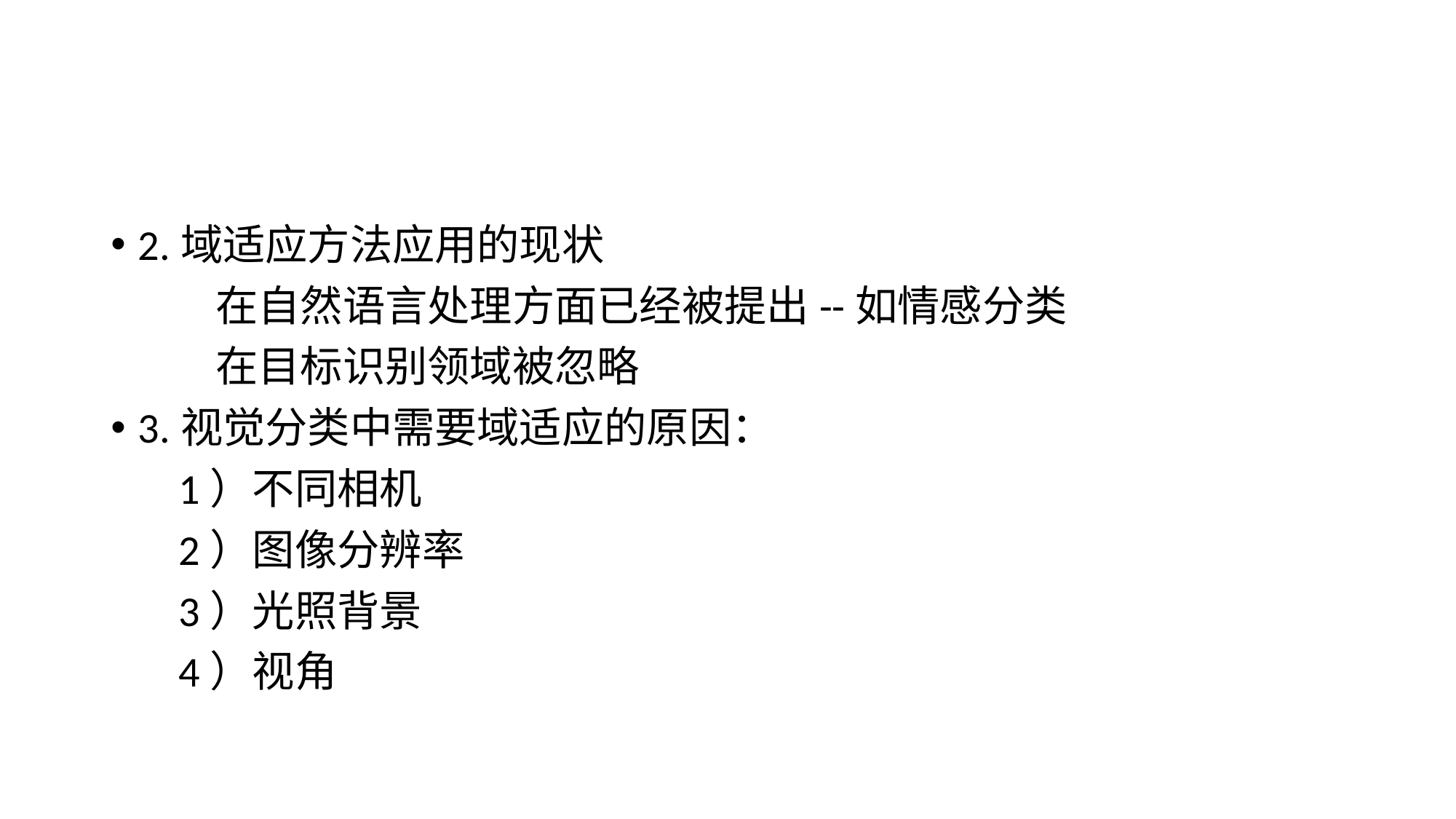

#
2.域适应方法应用的现状
          在自然语言处理方面已经被提出--如情感分类
          在目标识别领域被忽略
3.视觉分类中需要域适应的原因：
       1）不同相机
       2）图像分辨率
       3）光照背景
       4）视角